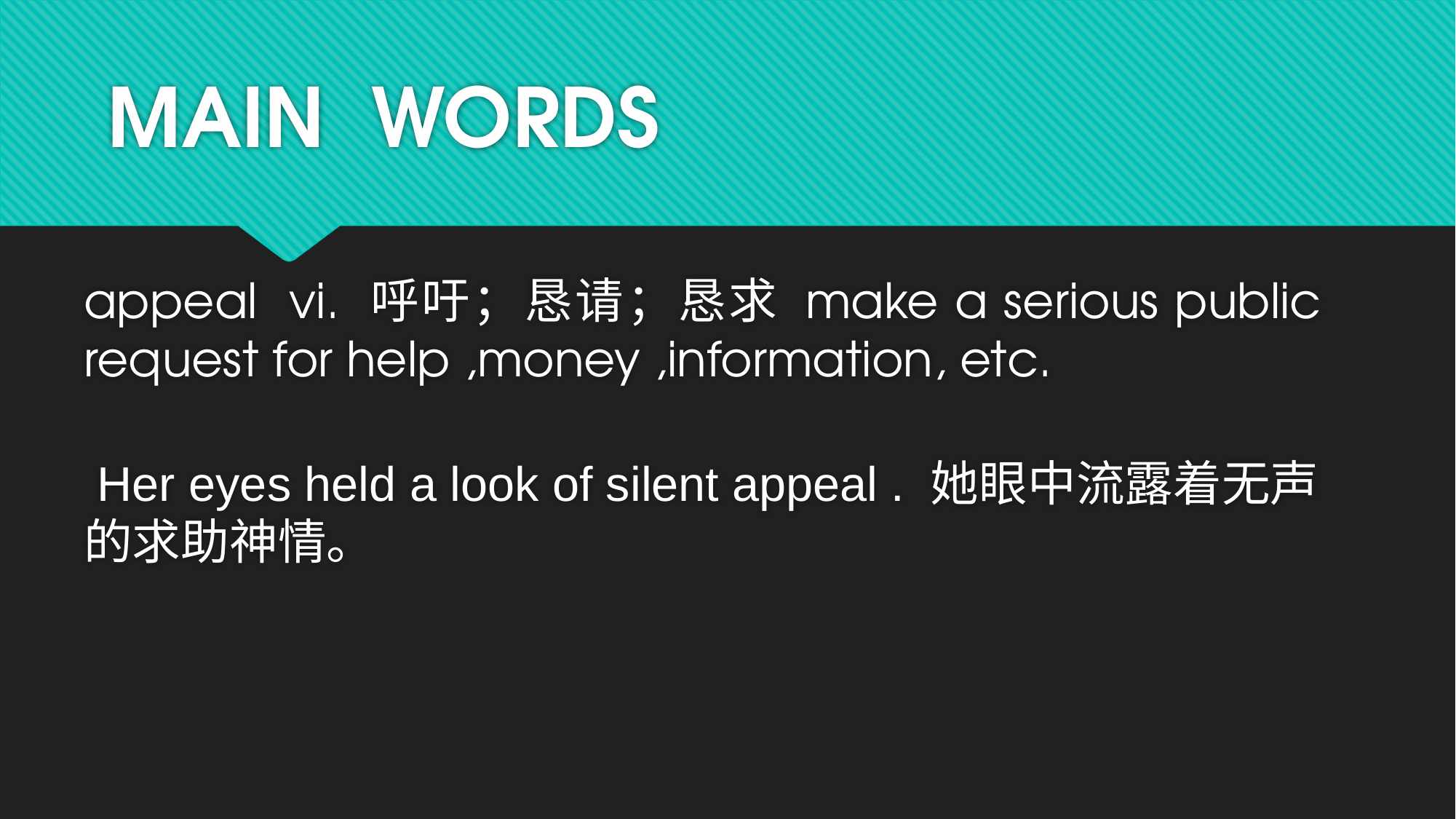

# MAIN  WORDS
appeal  vi. 呼吁；恳请；恳求 make a serious public request for help ,money ,information, etc.

 Her eyes held a look of silent appeal . 她眼中流露着无声的求助神情。